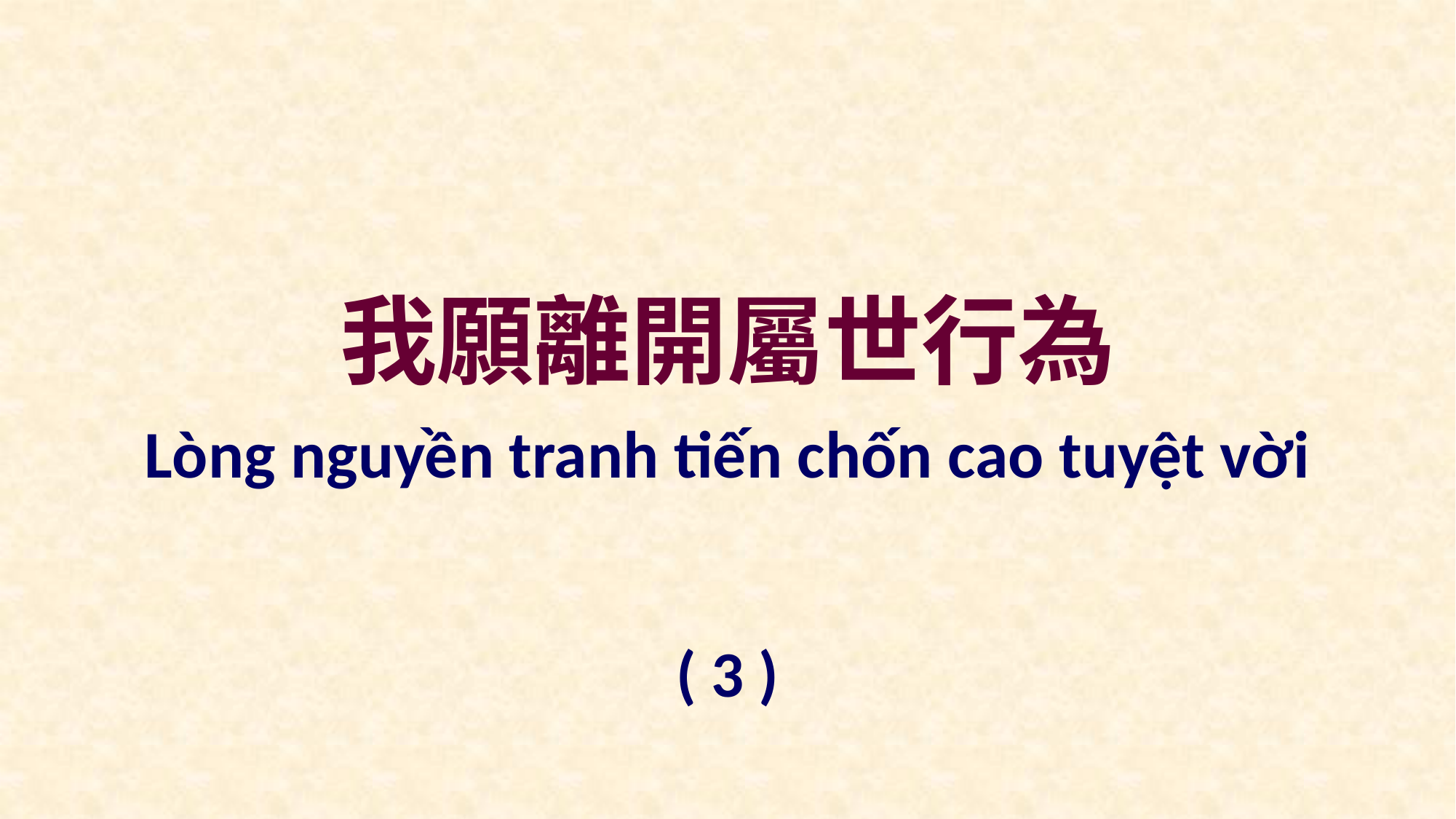

我願離開屬世行為
Lòng nguyền tranh tiến chốn cao tuyệt vời
( 3 )